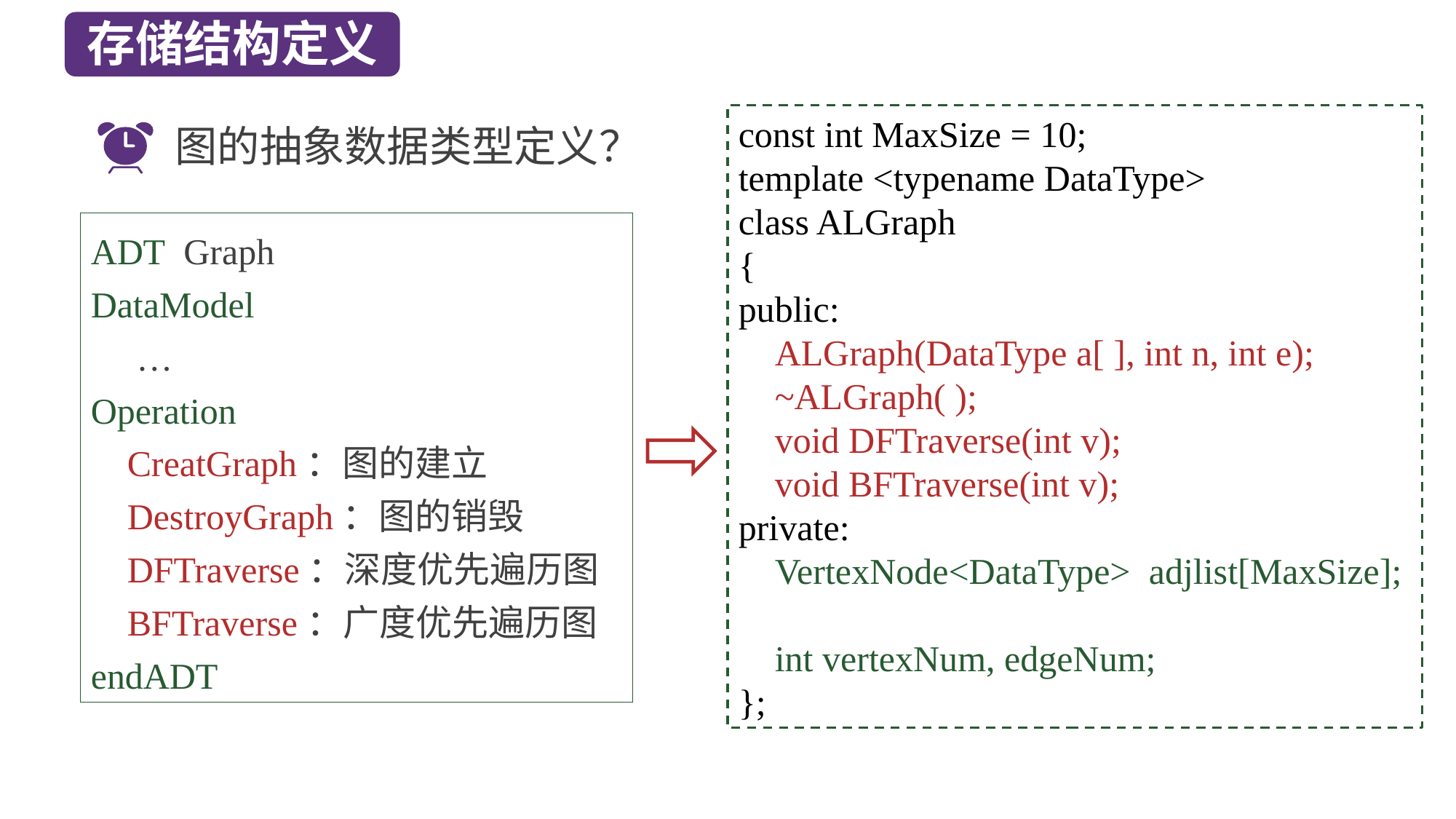

存储结构定义

const int MaxSize = 10;
template <typename DataType>
class ALGraph
{
public:
    ALGraph(DataType a[ ], int n, int e);
    ~ALGraph( );
    void DFTraverse(int v);
    void BFTraverse(int v);
private:
    VertexNode<DataType>  adjlist[MaxSize];
    int vertexNum, edgeNum;
};
图的抽象数据类型定义？

ADT  Graph
DataModel
     …
Operation
    CreatGraph：图的建立
    DestroyGraph：图的销毁
    DFTraverse：深度优先遍历图
    BFTraverse：广度优先遍历图
endADT